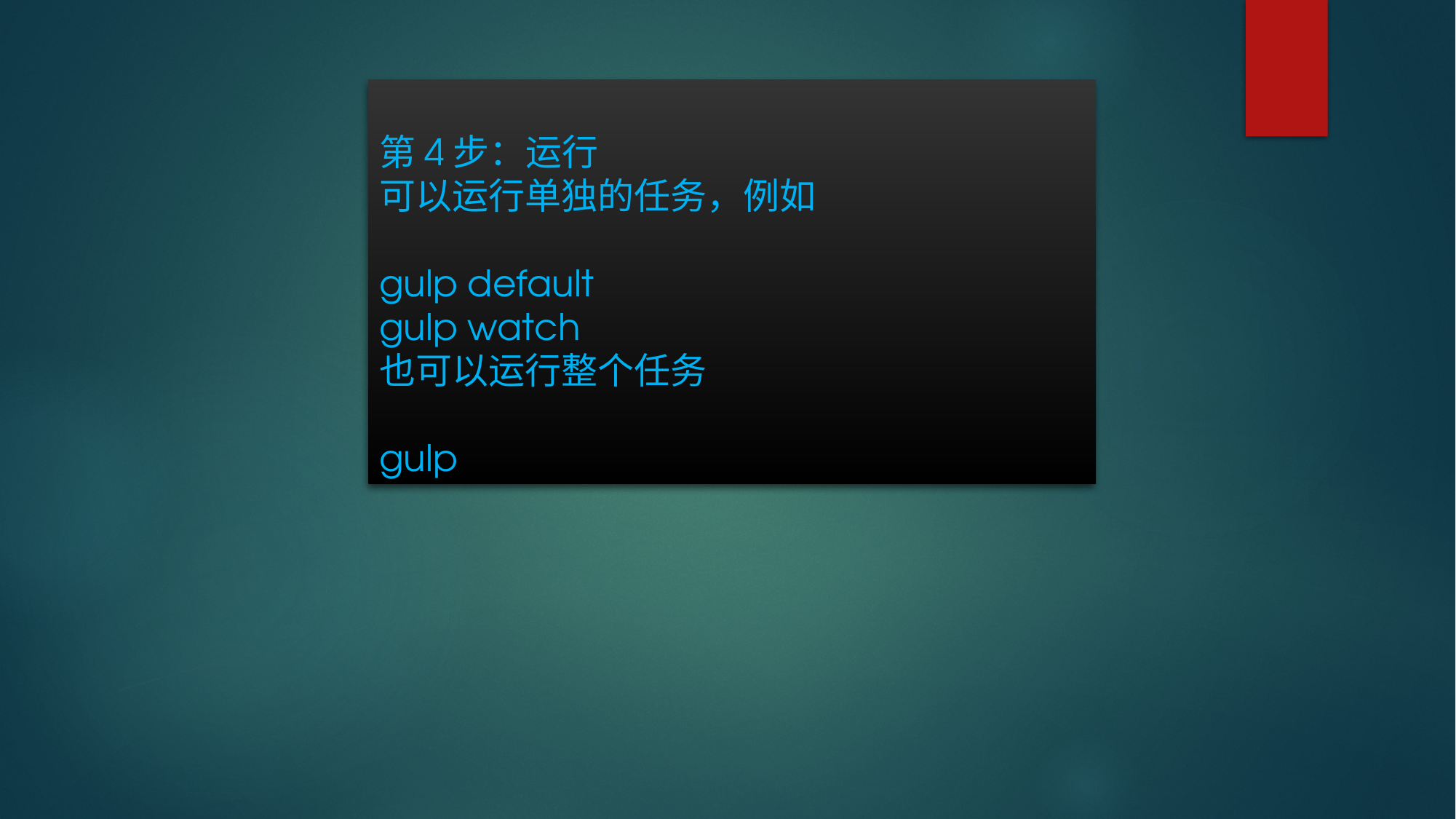

第4步：运行
可以运行单独的任务，例如

gulp default
gulp watch
也可以运行整个任务

gulp